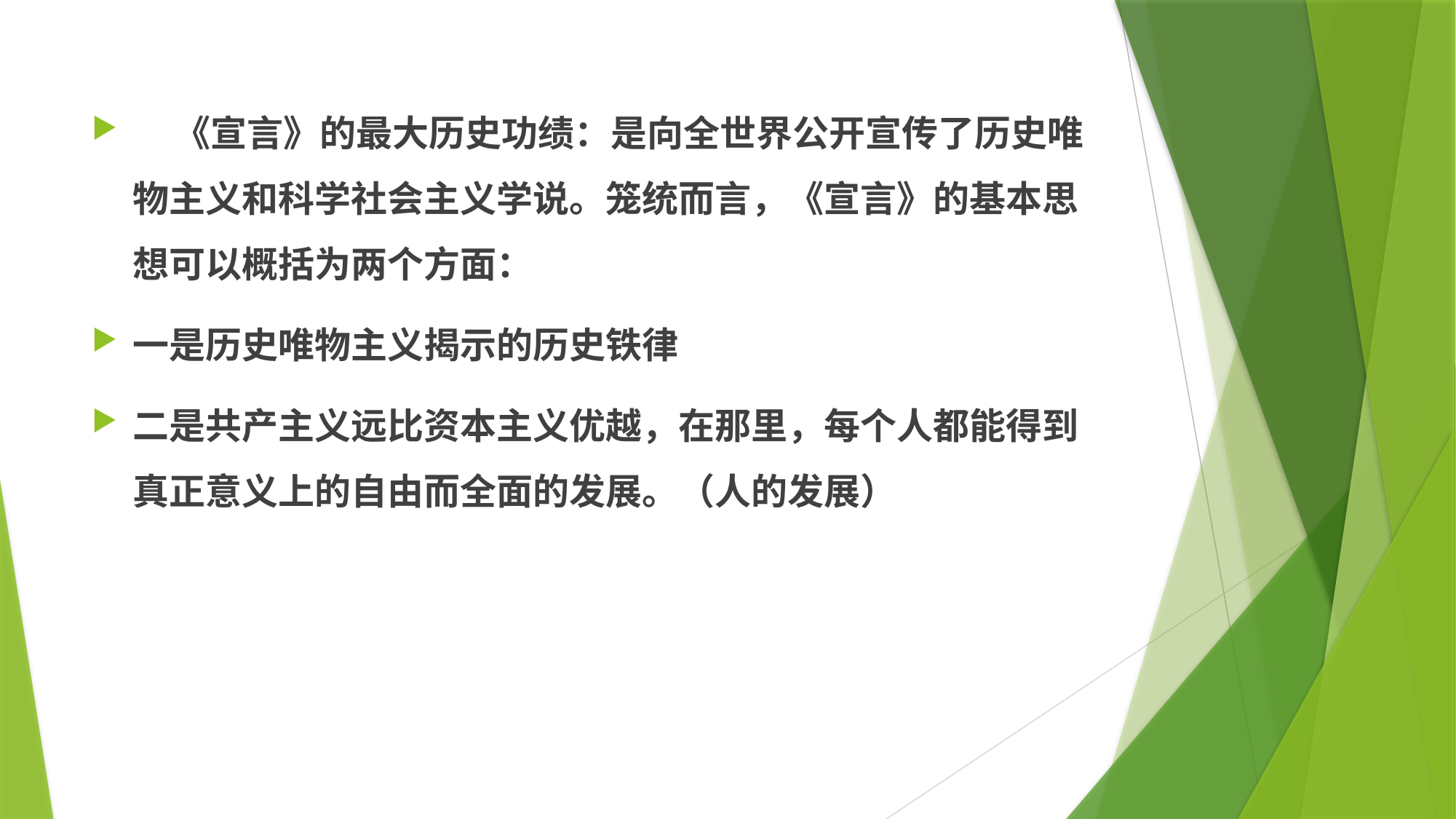

《宣言》的最大历史功绩：是向全世界公开宣传了历史唯物主义和科学社会主义学说。笼统而言，《宣言》的基本思想可以概括为两个方面：
一是历史唯物主义揭示的历史铁律
二是共产主义远比资本主义优越，在那里，每个人都能得到真正意义上的自由而全面的发展。（人的发展）